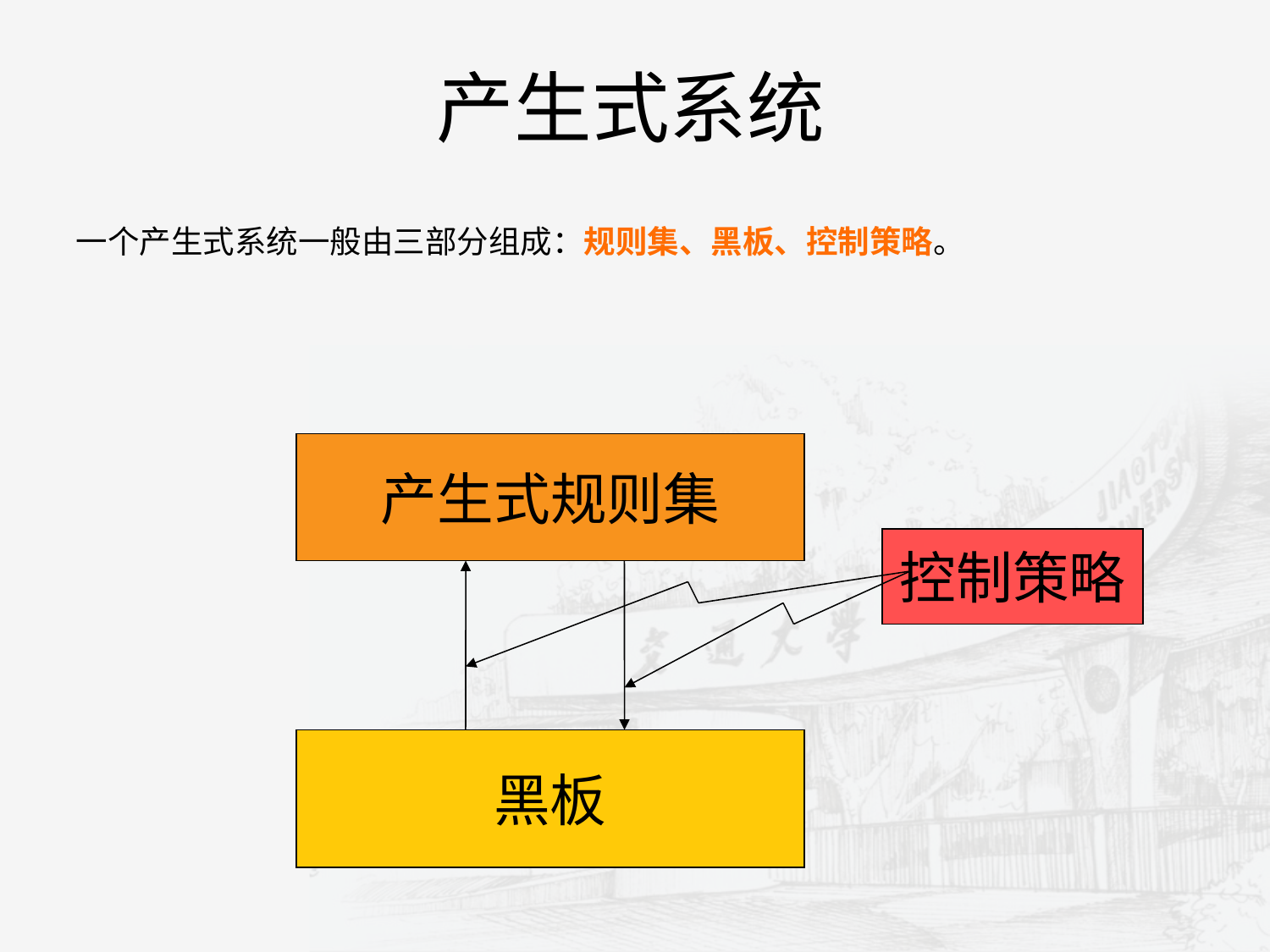

产生式系统
一个产生式系统一般由三部分组成：规则集、黑板、控制策略。
产生式规则集
控制策略

黑板

18